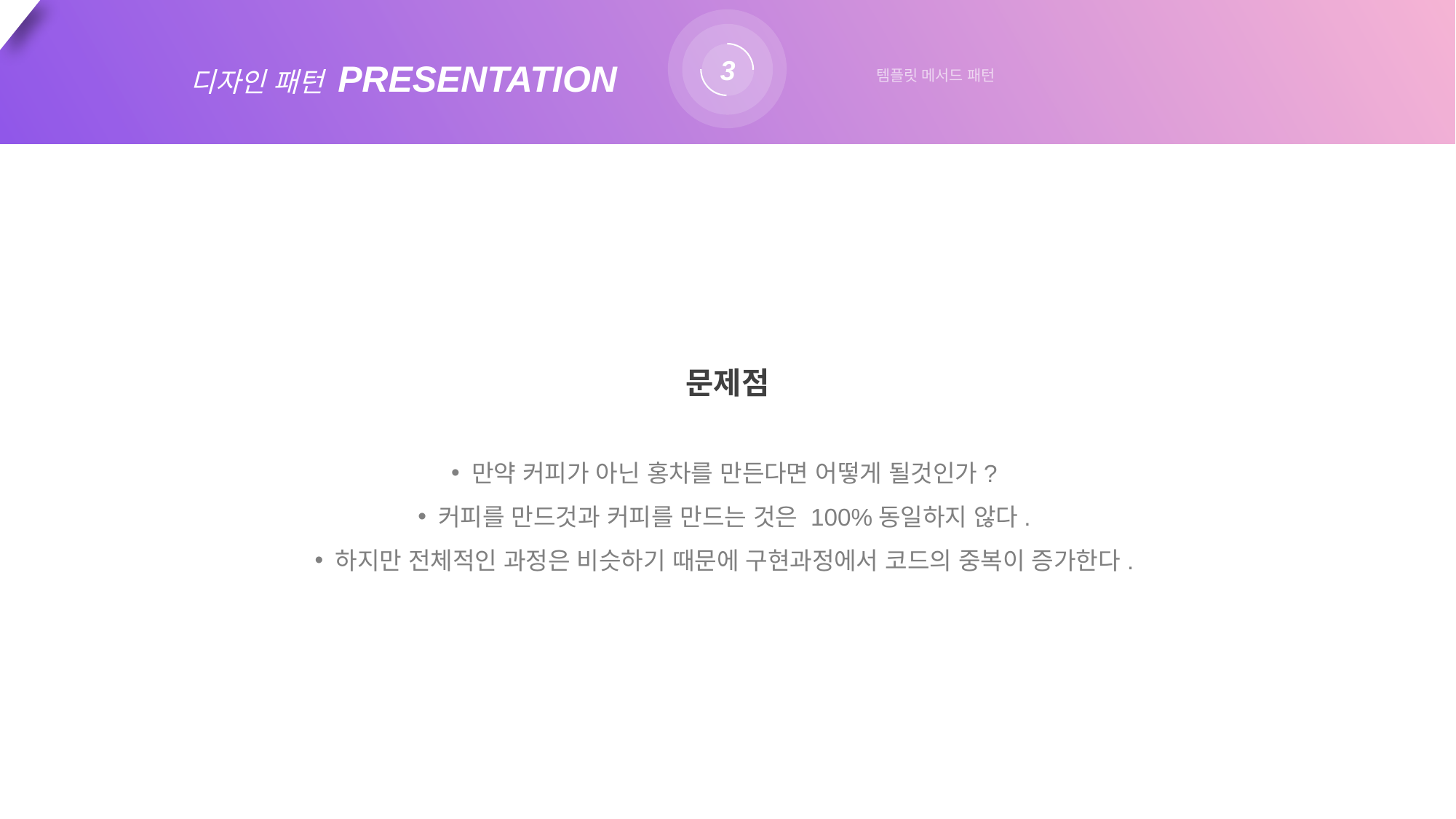

3
디자인 패턴 PRESENTATION
템플릿 메서드 패턴
문제점

만약 커피가 아닌 홍차를 만든다면 어떻게 될것인가?
커피를 만드것과 커피를 만드는 것은 100%동일하지 않다.
하지만 전체적인 과정은 비슷하기 때문에 구현과정에서 코드의 중복이 증가한다.